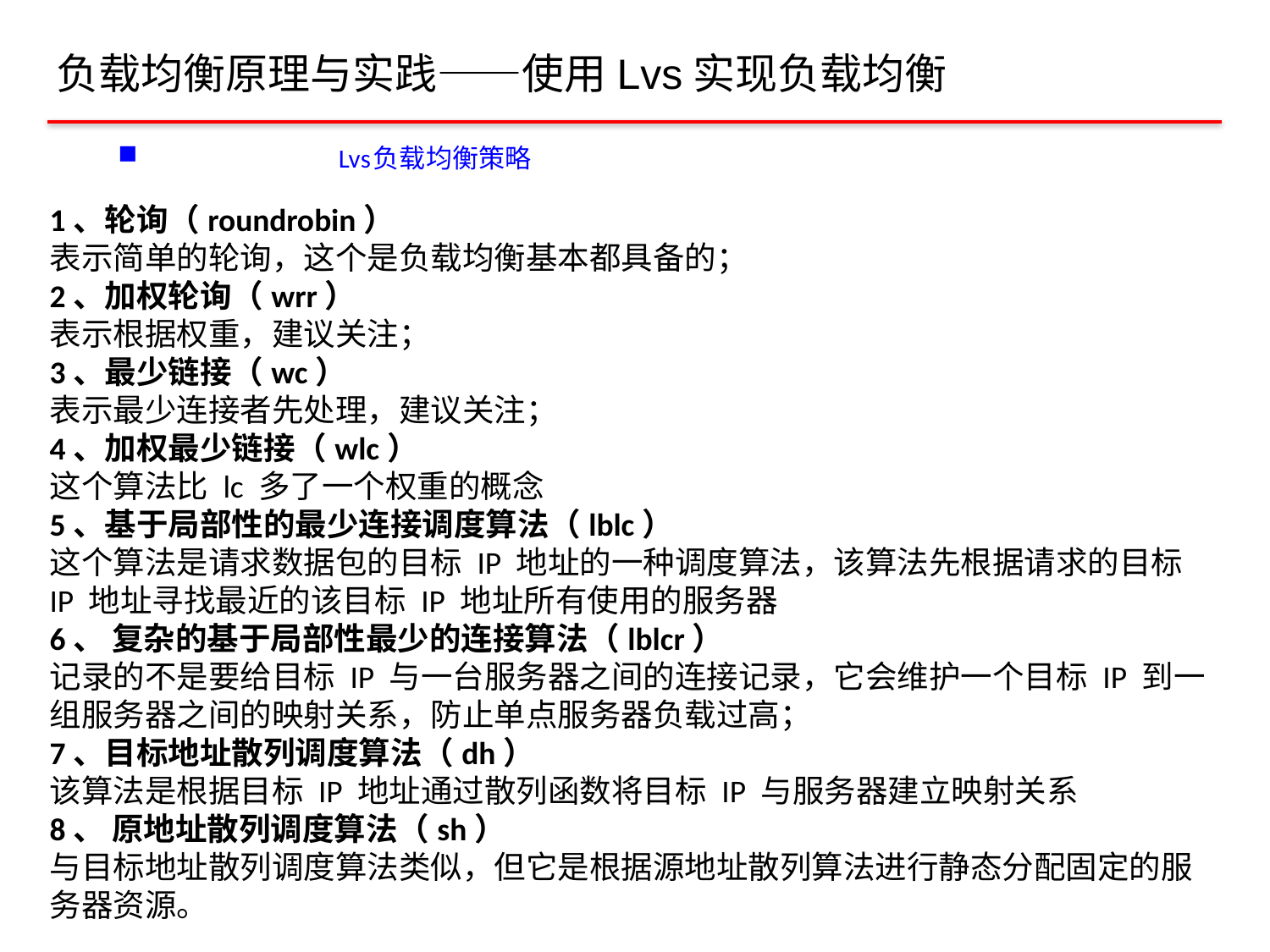

负载均衡原理与实践——使用Lvs实现负载均衡
# Lvs负载均衡策略
1、轮询（roundrobin）
表示简单的轮询，这个是负载均衡基本都具备的；
2、加权轮询（wrr）
表示根据权重，建议关注；
3、最少链接（wc）
表示最少连接者先处理，建议关注；
4、加权最少链接（wlc）
这个算法比 lc 多了一个权重的概念
5、基于局部性的最少连接调度算法（lblc）
这个算法是请求数据包的目标 IP 地址的一种调度算法，该算法先根据请求的目标 IP 地址寻找最近的该目标 IP 地址所有使用的服务器
6、 复杂的基于局部性最少的连接算法（lblcr）
记录的不是要给目标 IP 与一台服务器之间的连接记录，它会维护一个目标 IP 到一组服务器之间的映射关系，防止单点服务器负载过高；
7、目标地址散列调度算法（dh）
该算法是根据目标 IP 地址通过散列函数将目标 IP 与服务器建立映射关系
8、 原地址散列调度算法（sh）
与目标地址散列调度算法类似，但它是根据源地址散列算法进行静态分配固定的服务器资源。